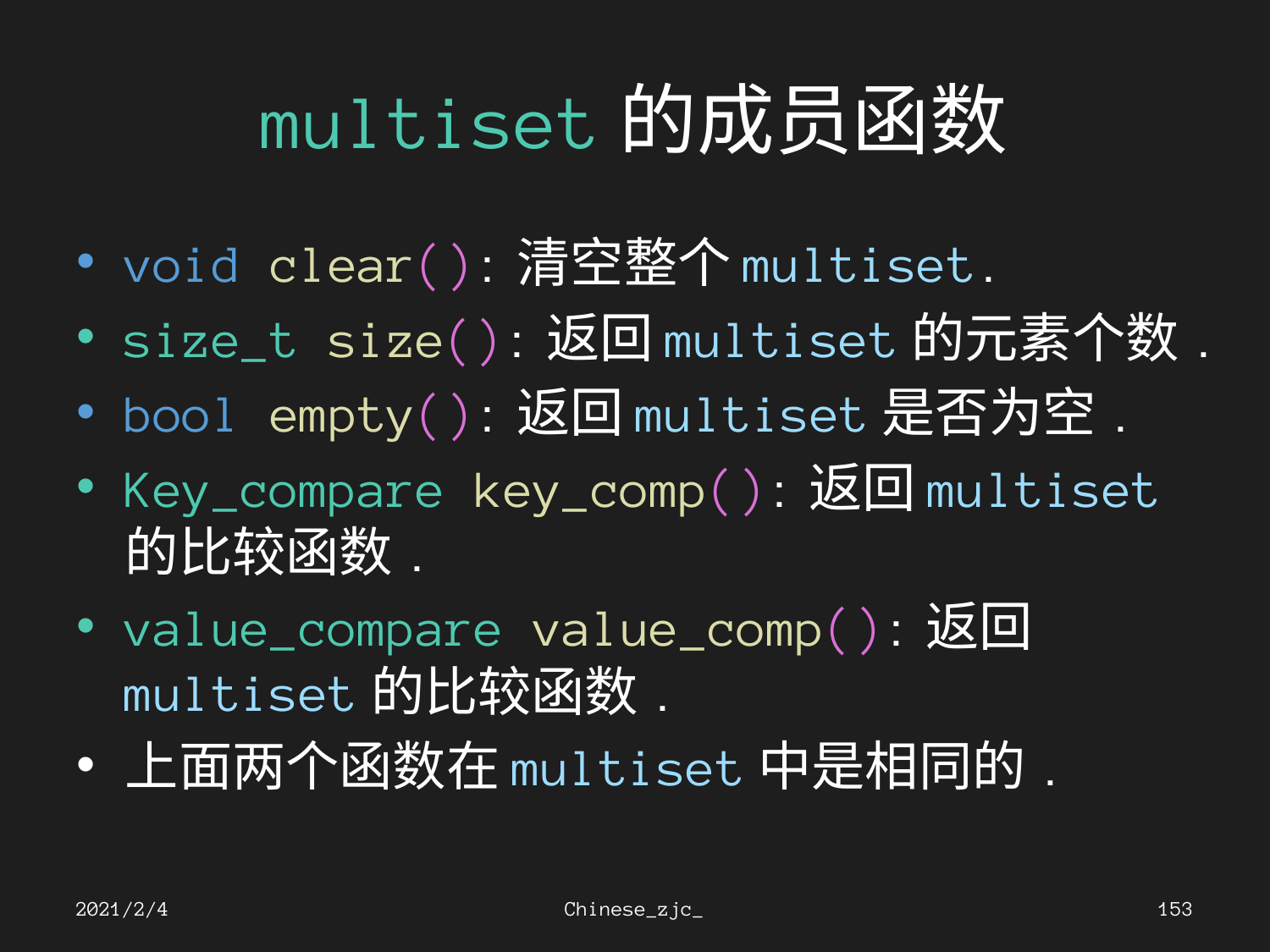

# multiset的成员函数
void clear():清空整个multiset.
size_t size():返回multiset的元素个数.
bool empty():返回multiset是否为空.
Key_compare key_comp():返回multiset的比较函数.
value_compare value_comp():返回multiset的比较函数.
上面两个函数在multiset中是相同的.
2021/2/4
Chinese_zjc_
153